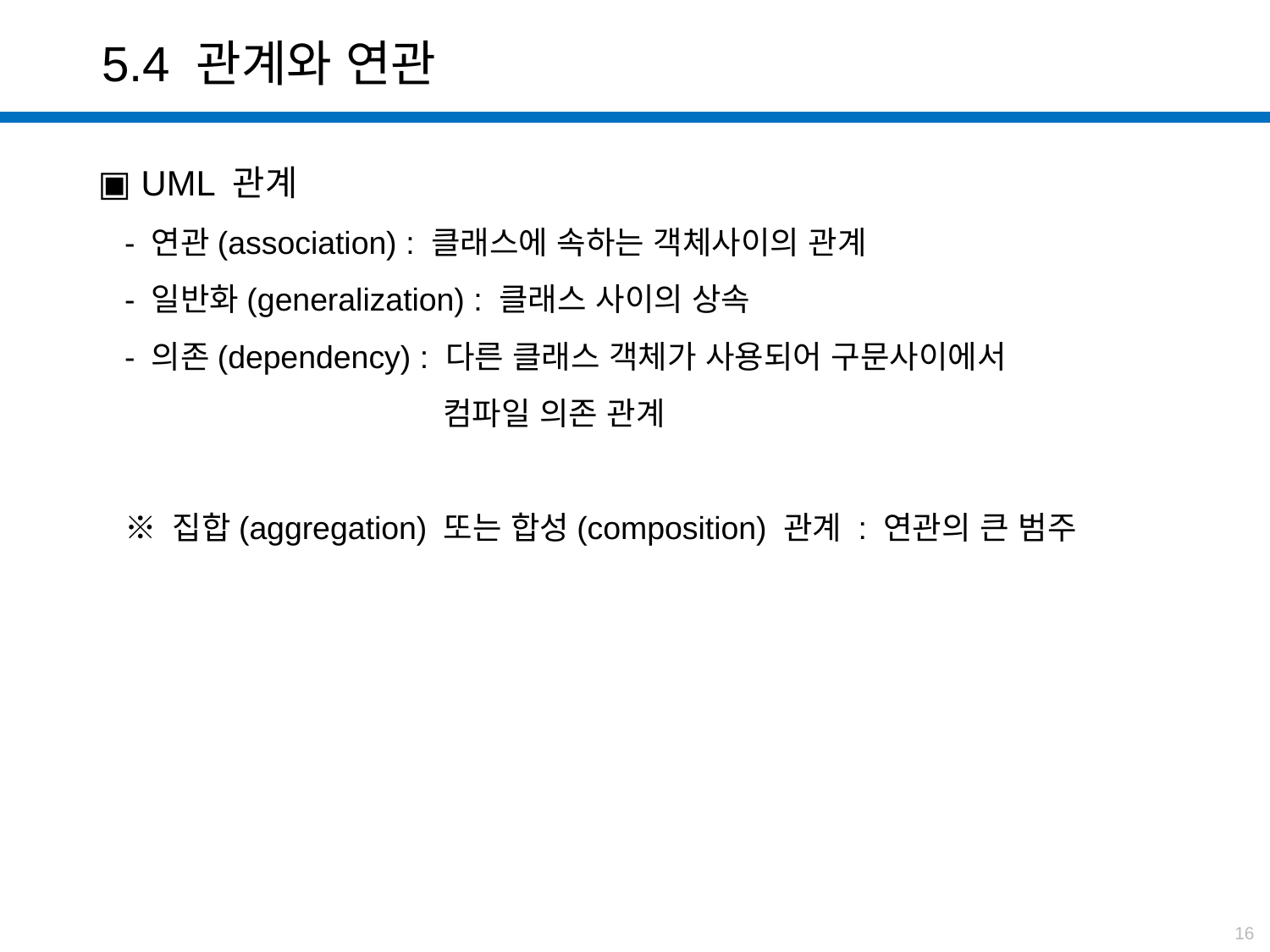

5.4 관계와 연관
▣ UML 관계
   - 연관(association) : 클래스에 속하는 객체사이의 관계
   - 일반화(generalization) : 클래스 사이의 상속
   - 의존(dependency) : 다른 클래스 객체가 사용되어 구문사이에서
                                      컴파일 의존 관계

   ※ 집합(aggregation) 또는 합성(composition) 관계 : 연관의 큰 범주

16